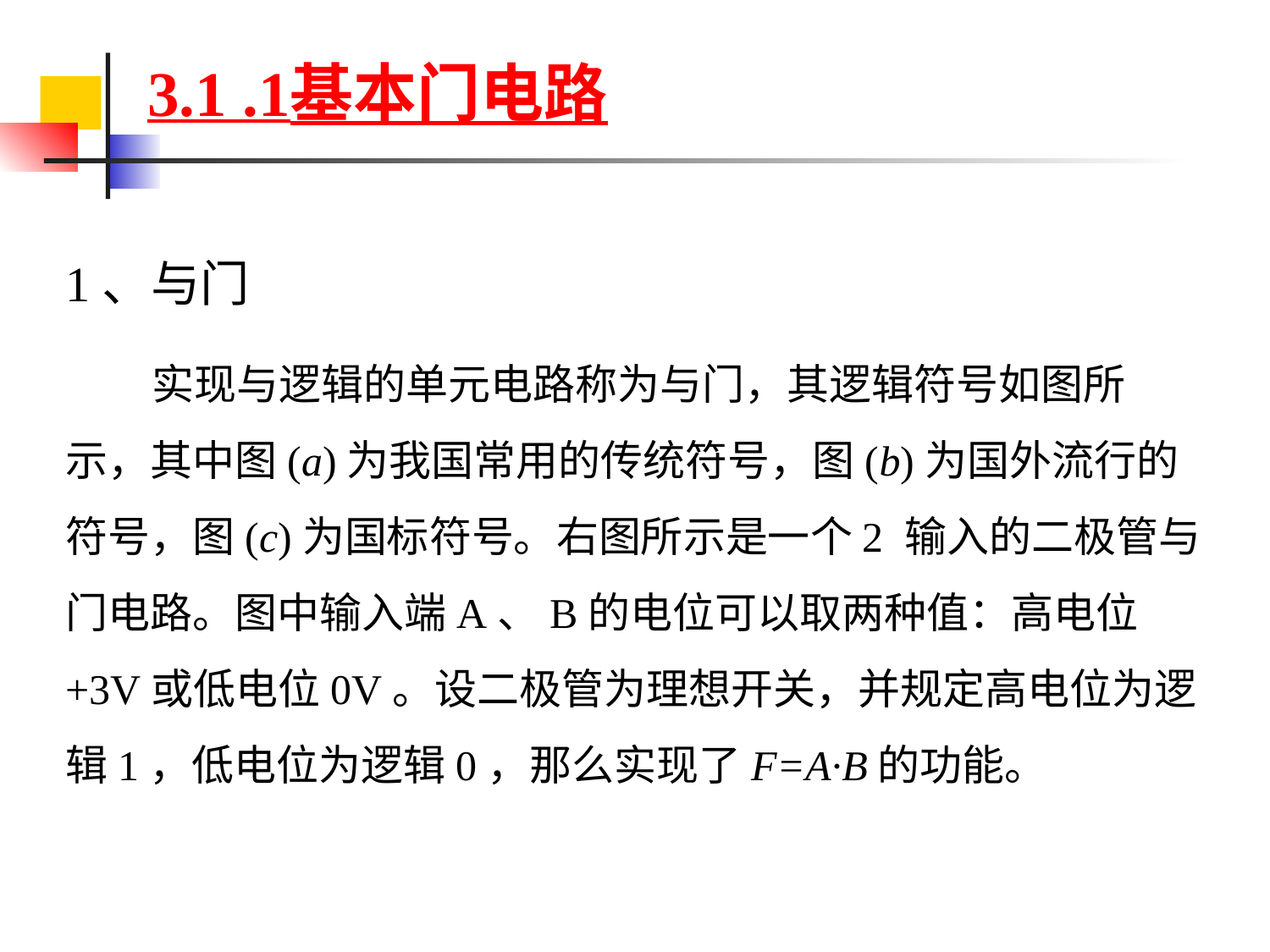

3.1 .1基本门电路
1、与门
        实现与逻辑的单元电路称为与门，其逻辑符号如图所示，其中图(a)为我国常用的传统符号，图(b)为国外流行的符号，图(c)为国标符号。右图所示是一个2 输入的二极管与门电路。图中输入端A、B的电位可以取两种值：高电位+3V或低电位0V。设二极管为理想开关，并规定高电位为逻辑1，低电位为逻辑0，那么实现了F=A·B的功能。